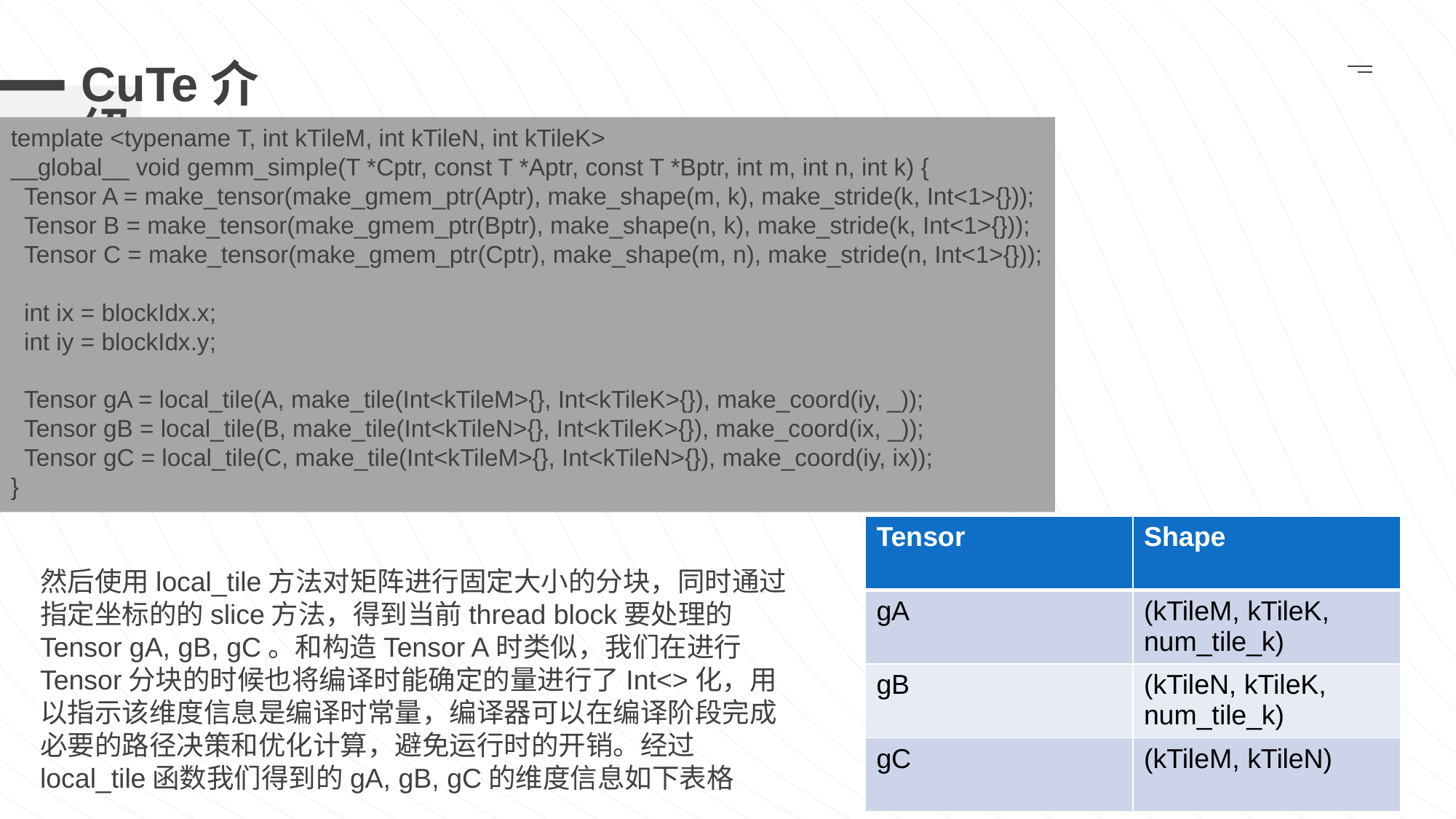

# CuTe介绍
template <typename T, int kTileM, int kTileN, int kTileK>
__global__ void gemm_simple(T *Cptr, const T *Aptr, const T *Bptr, int m, int n, int k) {
  Tensor A = make_tensor(make_gmem_ptr(Aptr), make_shape(m, k), make_stride(k, Int<1>{}));
  Tensor B = make_tensor(make_gmem_ptr(Bptr), make_shape(n, k), make_stride(k, Int<1>{}));
  Tensor C = make_tensor(make_gmem_ptr(Cptr), make_shape(m, n), make_stride(n, Int<1>{}));

  int ix = blockIdx.x;
  int iy = blockIdx.y;

  Tensor gA = local_tile(A, make_tile(Int<kTileM>{}, Int<kTileK>{}), make_coord(iy, _));
  Tensor gB = local_tile(B, make_tile(Int<kTileN>{}, Int<kTileK>{}), make_coord(ix, _));
  Tensor gC = local_tile(C, make_tile(Int<kTileM>{}, Int<kTileN>{}), make_coord(iy, ix));
}
| Tensor | Shape |
| --- | --- |
| gA | (kTileM, kTileK, num\_tile\_k) |
| gB | (kTileN, kTileK, num\_tile\_k) |
| gC | (kTileM, kTileN) |
然后使用local_tile方法对矩阵进行固定大小的分块，同时通过指定坐标的的slice方法，得到当前thread block要处理的Tensor gA, gB, gC。和构造Tensor A时类似，我们在进行Tensor分块的时候也将编译时能确定的量进行了Int<>化，用以指示该维度信息是编译时常量，编译器可以在编译阶段完成必要的路径决策和优化计算，避免运行时的开销。经过local_tile函数我们得到的gA, gB, gC的维度信息如下表格